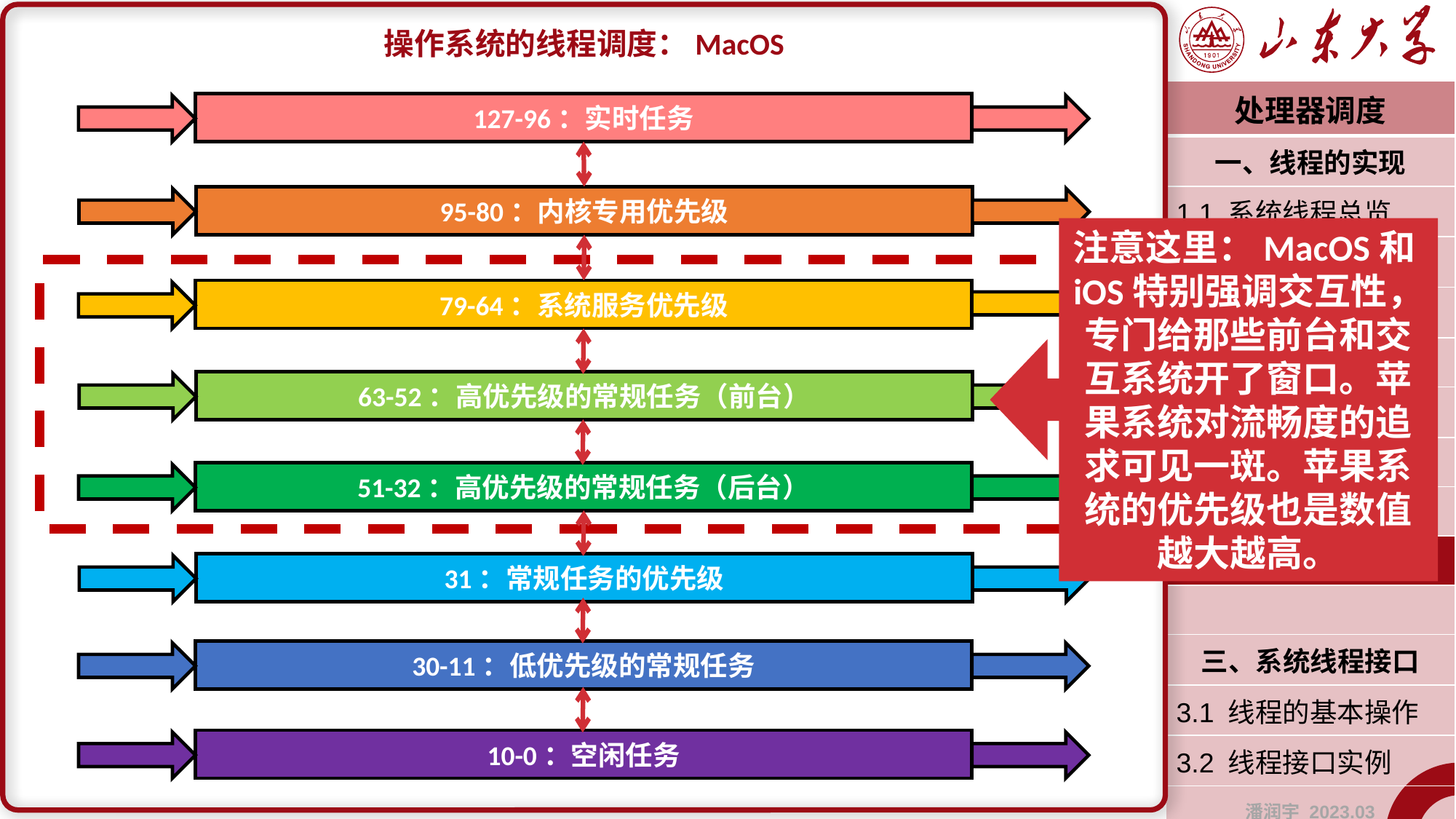

操作系统的线程调度：MacOS
| 处理器调度 |
| --- |
| 一、线程的实现 |
| 1.1 系统线程总览 |
| 1.2 线程的实现 |
| 1.3 上下文切换 |
|  |
| 二、调度算法实现 |
| 2.1 Linux |
| 2.2 Windows |
| 2.3 MacOS |
|  |
| 三、系统线程接口 |
| 3.1 线程的基本操作 |
| 3.2 线程接口实例 |
| 潘润宇 2023.03 |
127-96：实时任务

95-80：内核专用优先级

注意这里：MacOS和iOS特别强调交互性，专门给那些前台和交互系统开了窗口。苹果系统对流畅度的追求可见一斑。苹果系统的优先级也是数值越大越高。

79-64：系统服务优先级

63-52：高优先级的常规任务（前台）

51-32：高优先级的常规任务（后台）

31：常规任务的优先级

30-11：低优先级的常规任务

10-0：空闲任务